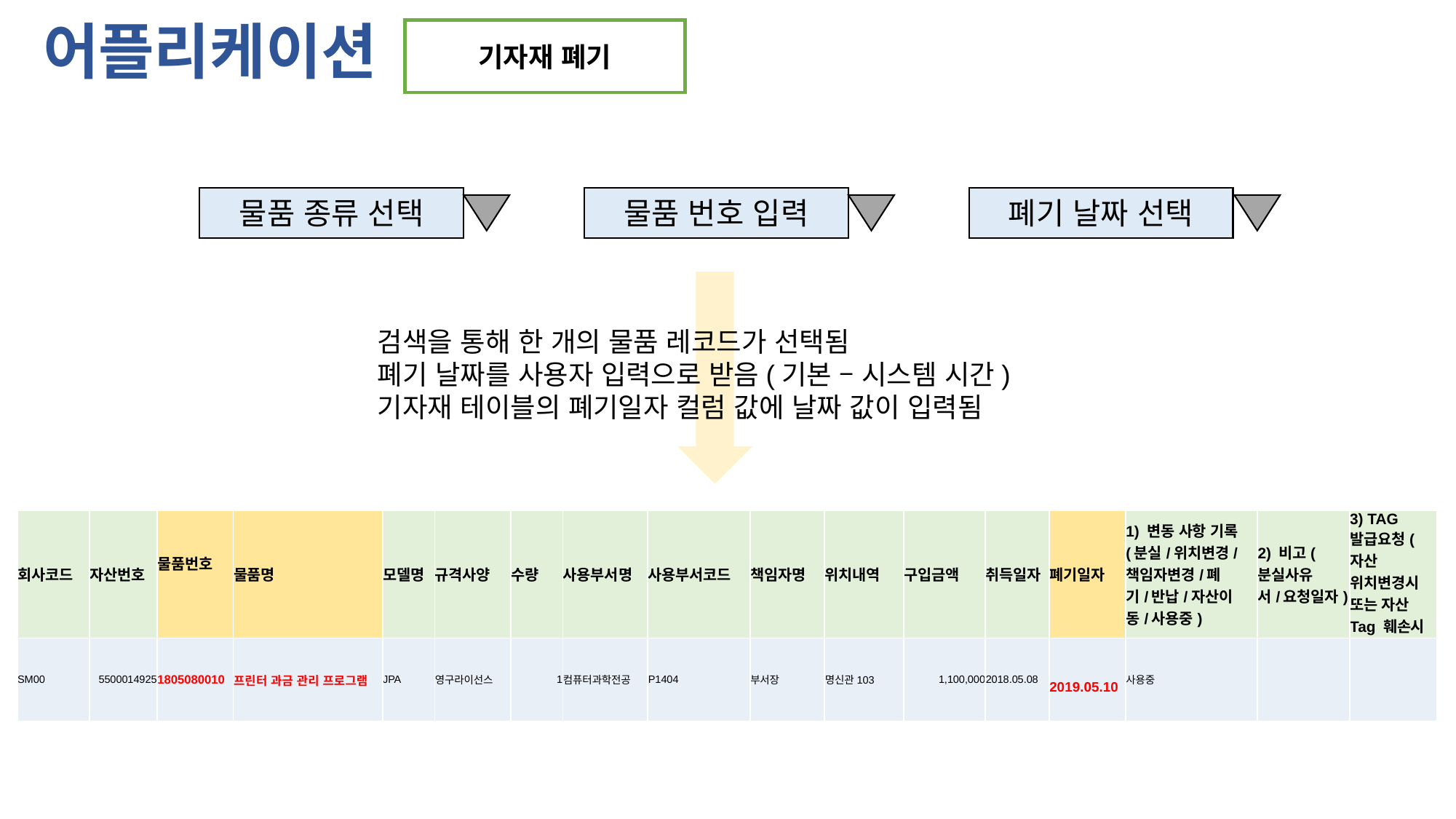

어플리케이션
기자재 폐기
물품 종류 선택
물품 번호 입력
폐기 날짜 선택

검색을 통해 한 개의 물품 레코드가 선택됨
폐기 날짜를 사용자 입력으로 받음(기본 – 시스템 시간)
기자재 테이블의 폐기일자 컬럼 값에 날짜 값이 입력됨
| 회사코드 | 자산번호 | 물품번호 | 물품명 | 모델명 | 규격사양 | 수량 | 사용부서명 | 사용부서코드 | 책임자명 | 위치내역 | 구입금액 | 취득일자 | 폐기일자 | 1) 변동 사항 기록(분실/위치변경/책임자변경/폐기/반납/자산이동/사용중) | 2) 비고(분실사유서/요청일자) | 3) TAG 발급요청(자산 위치변경시 또는 자산Tag 훼손시[요청]) |
| --- | --- | --- | --- | --- | --- | --- | --- | --- | --- | --- | --- | --- | --- | --- | --- | --- |
| SM00 | 5500014925 | 1805080010 | 프린터 과금 관리 프로그램 | JPA | 영구라이선스 | 1 | 컴퓨터과학전공 | P1404 | 부서장 | 명신관103 | 1,100,000 | 2018.05.08 | 2019.05.10 | 사용중 |  |  |